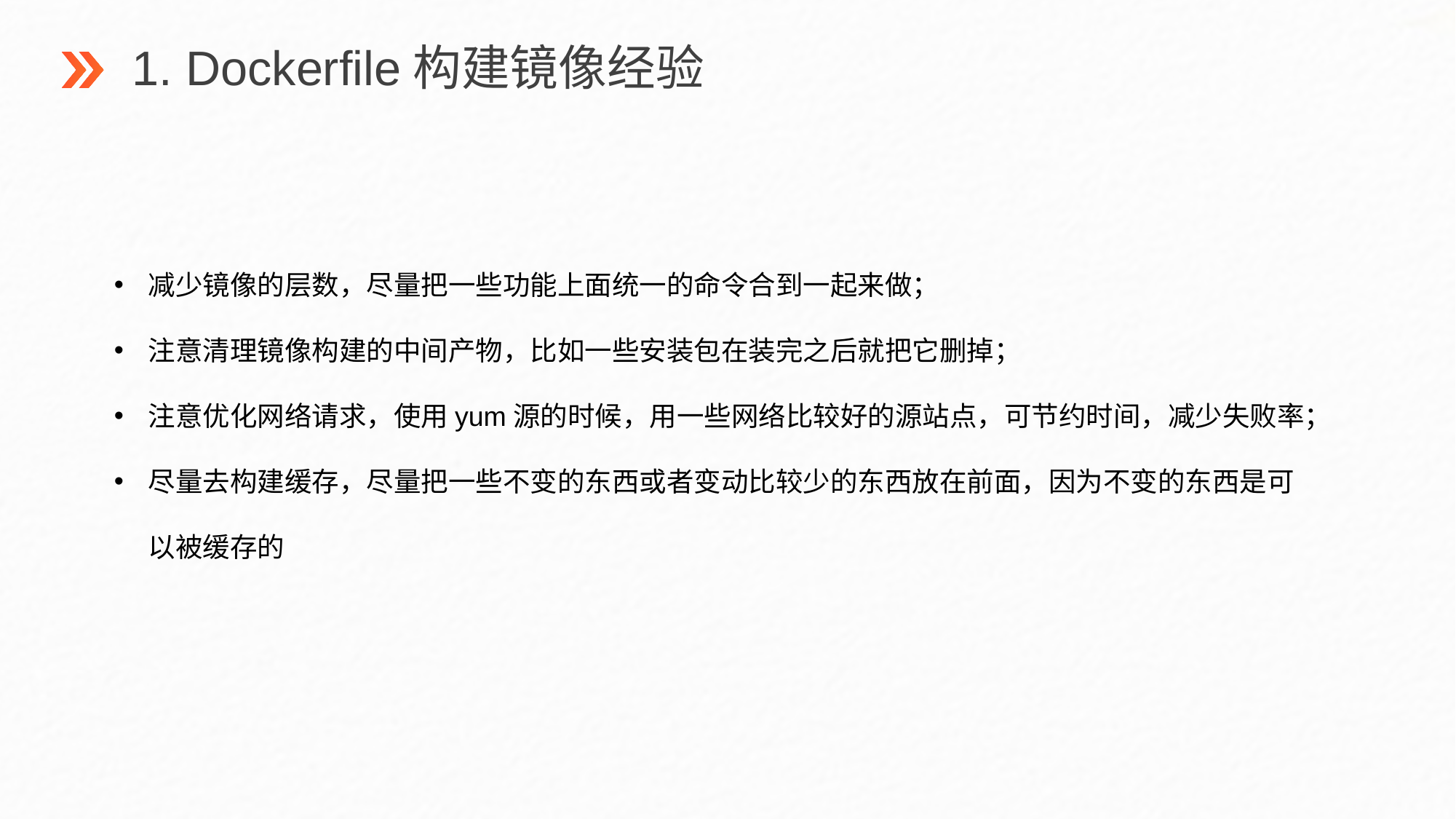

1. Dockerfile构建镜像经验

减少镜像的层数，尽量把一些功能上面统一的命令合到一起来做；
注意清理镜像构建的中间产物，比如一些安装包在装完之后就把它删掉；
注意优化网络请求，使用yum源的时候，用一些网络比较好的源站点，可节约时间，减少失败率；
尽量去构建缓存，尽量把一些不变的东西或者变动比较少的东西放在前面，因为不变的东西是可以被缓存的